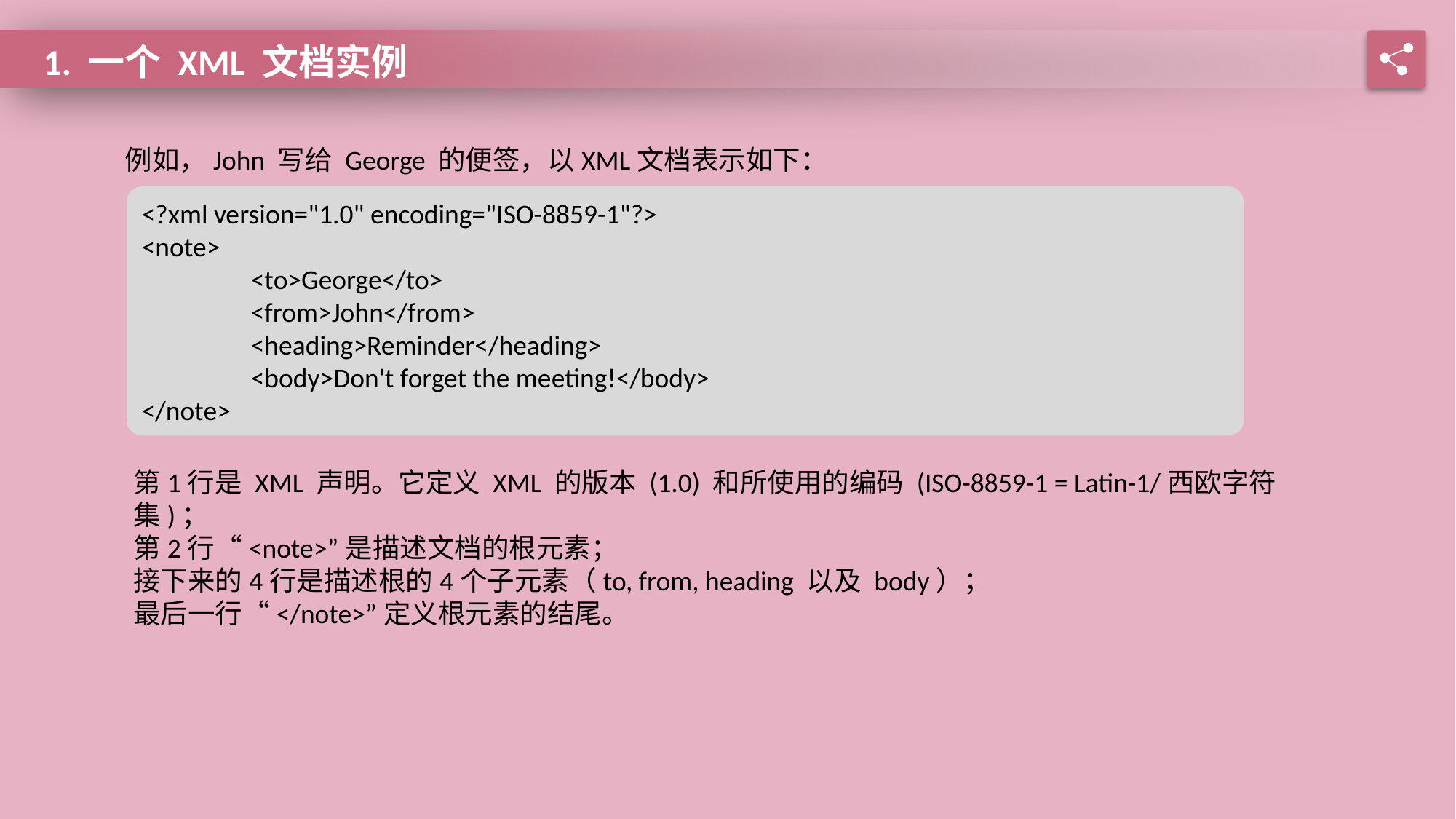

1. 一个 XML 文档实例
例如，John 写给 George 的便签，以XML文档表示如下：
<?xml version="1.0" encoding="ISO-8859-1"?>
<note>
	<to>George</to>
	<from>John</from>
	<heading>Reminder</heading>
	<body>Don't forget the meeting!</body>
</note>
第1行是 XML 声明。它定义 XML 的版本 (1.0) 和所使用的编码 (ISO-8859-1 = Latin-1/西欧字符集)；
第2行“<note>”是描述文档的根元素；
接下来的4行是描述根的4个子元素（to, from, heading 以及 body）；
最后一行“</note>”定义根元素的结尾。